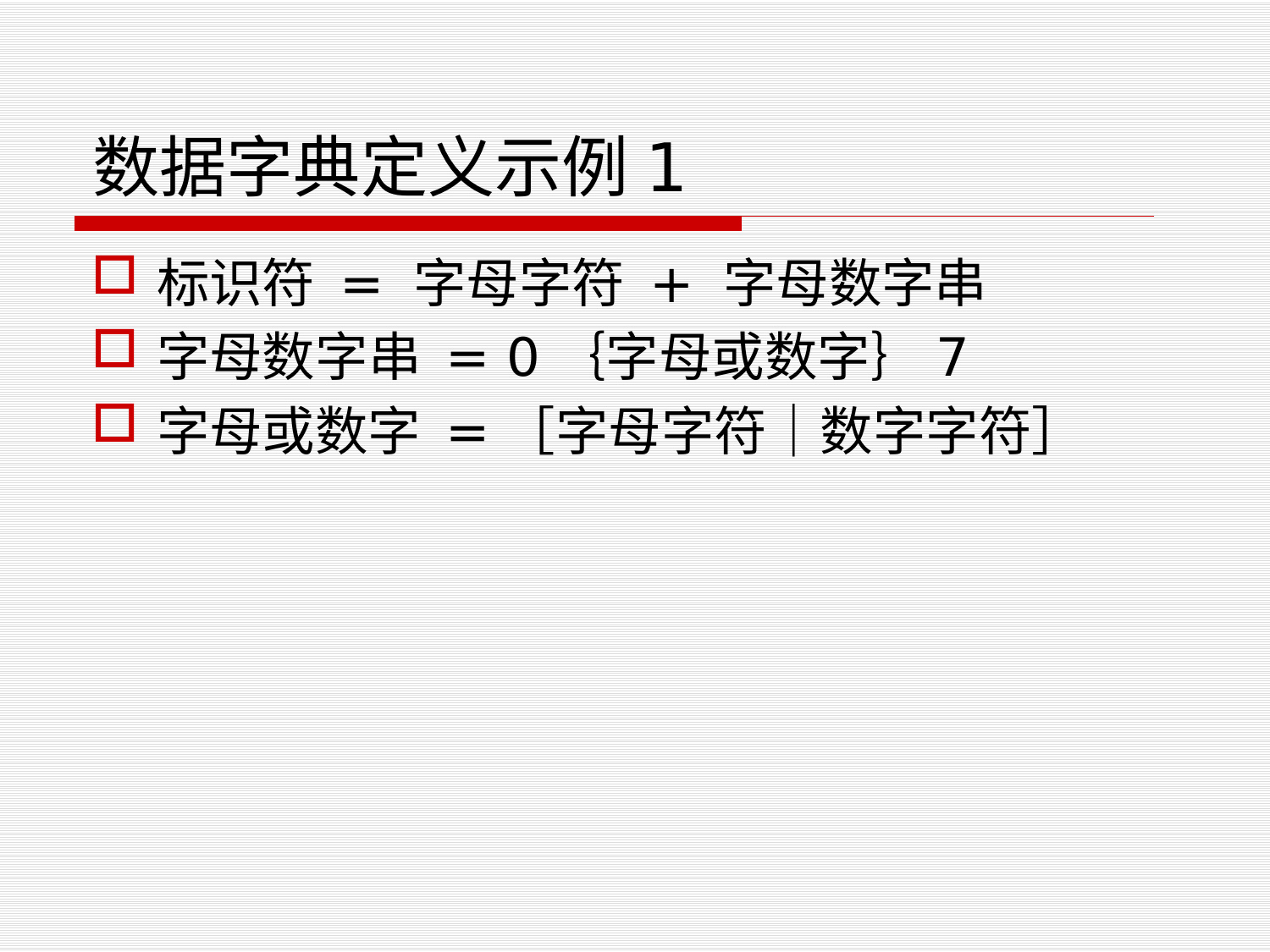

# 数据字典定义示例1
标识符 = 字母字符 + 字母数字串
字母数字串 = 0｛字母或数字｝7
字母或数字 =［字母字符｜数字字符］